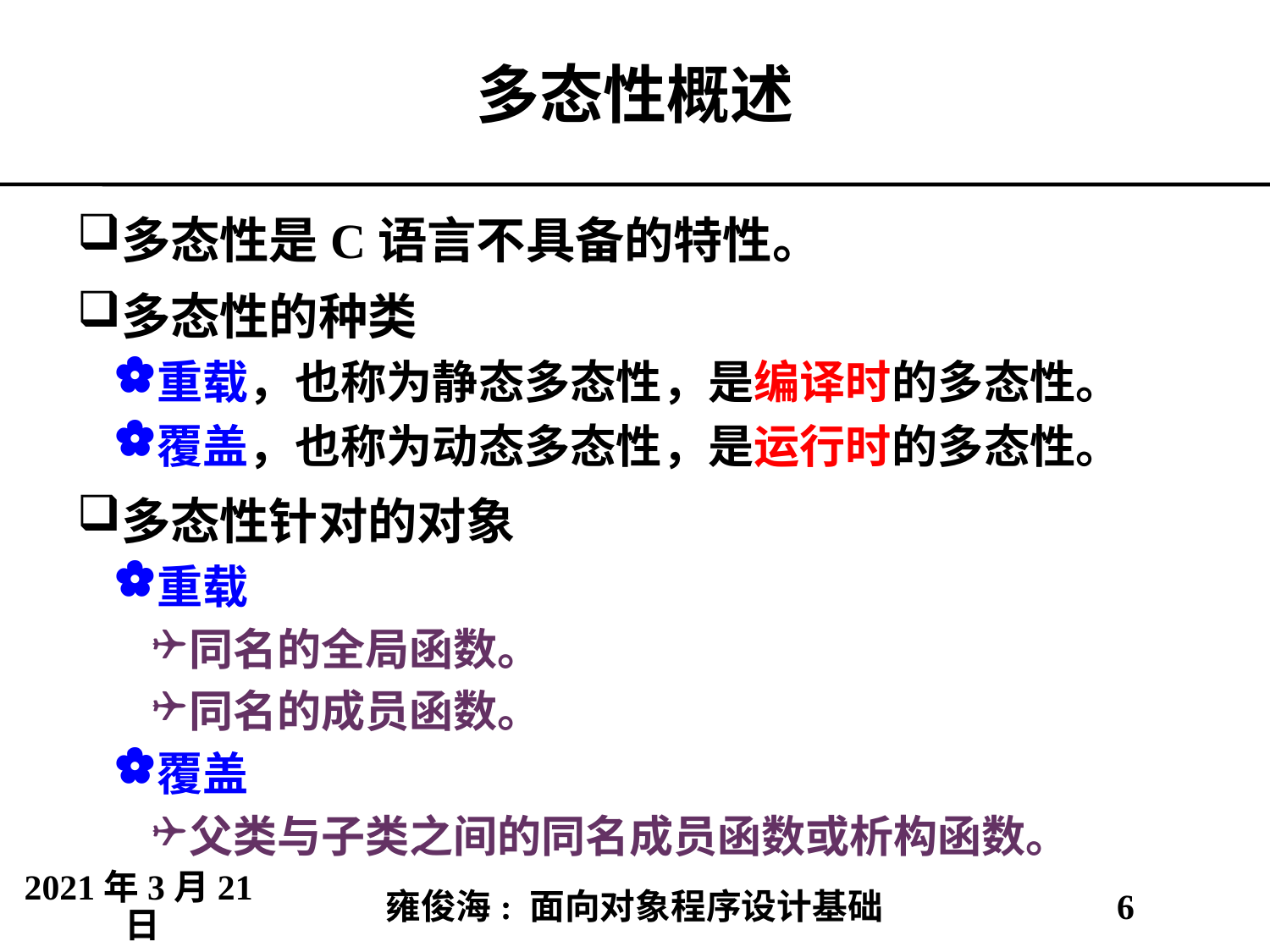

# 多态性概述

多态性是C语言不具备的特性。
多态性的种类
重载，也称为静态多态性，是编译时的多态性。
覆盖，也称为动态多态性，是运行时的多态性。
多态性针对的对象
重载
同名的全局函数。
同名的成员函数。
覆盖
父类与子类之间的同名成员函数或析构函数。

2021年3月21日
雍俊海: 面向对象程序设计基础
6